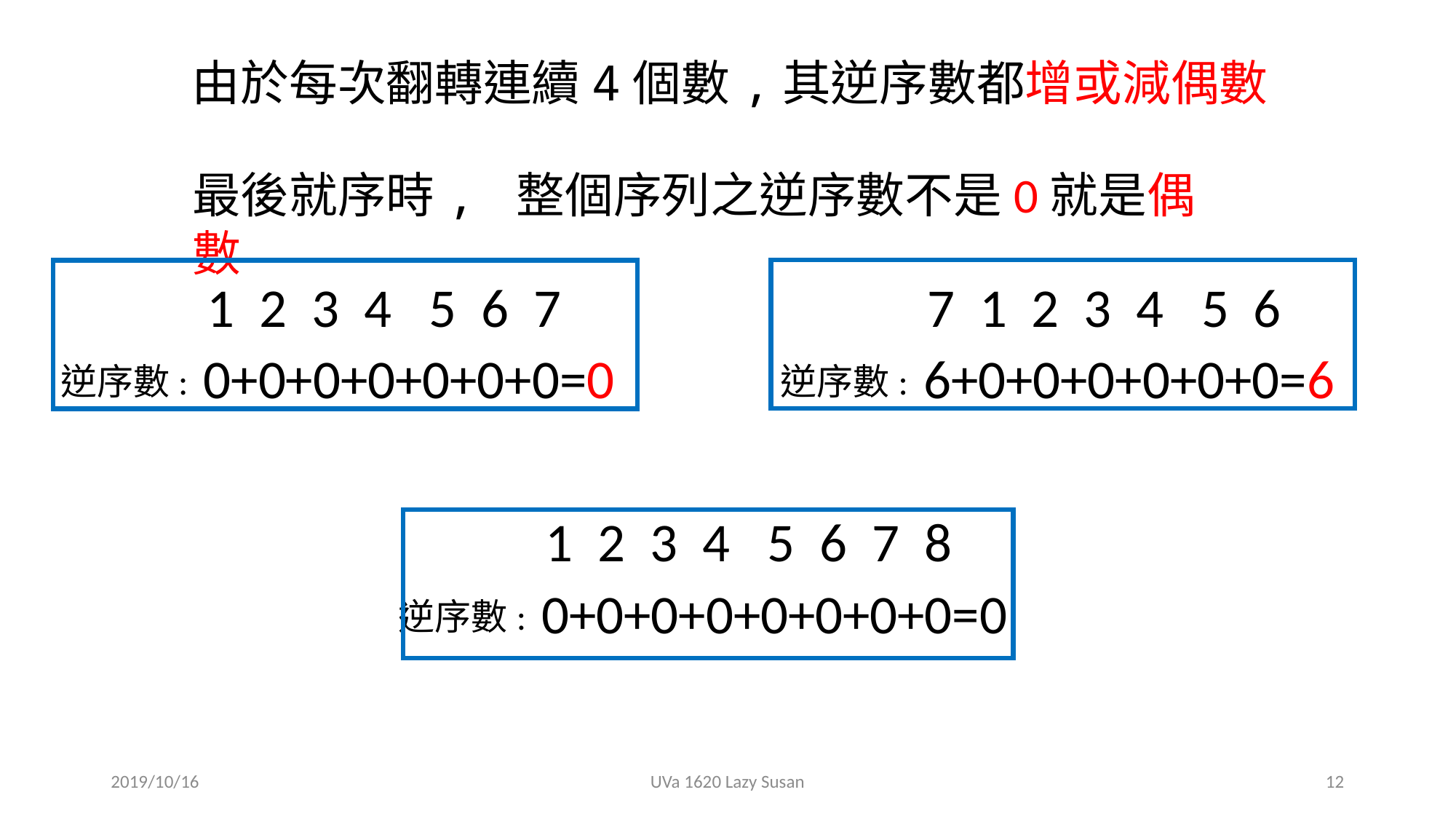

由於每次翻轉連續4個數,其逆序數都增或減偶數
最後就序時, 整個序列之逆序數不是0就是偶數

7  1  2  3  4   5  6
6+0+0+0+0+0+0=6
逆序數:

1  2  3  4   5  6  7
0+0+0+0+0+0+0=0
逆序數:
1  2  3  4   5  6  7  8

0+0+0+0+0+0+0+0=0
逆序數:
2019/10/16
UVa 1620 Lazy Susan
12